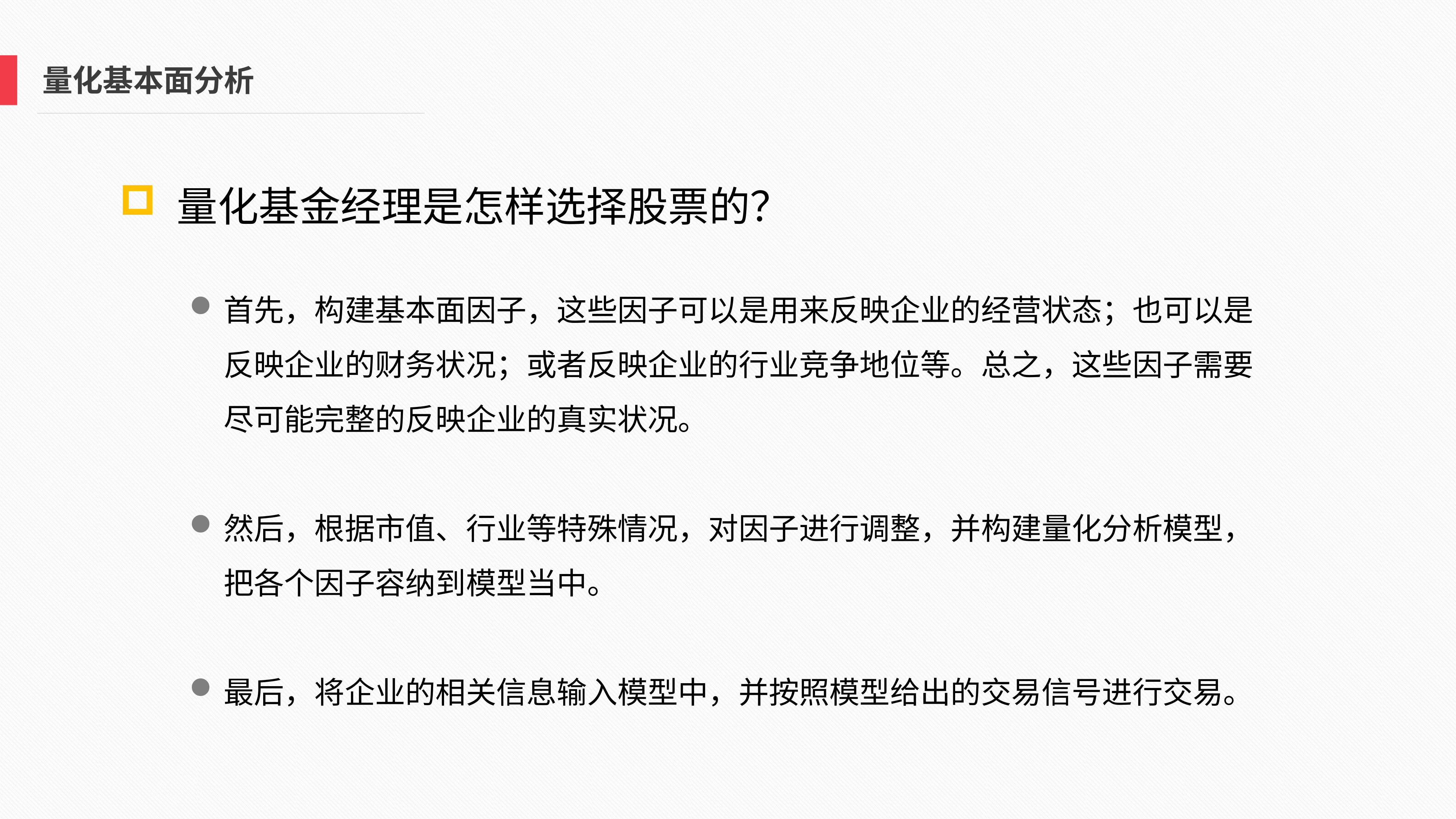

量化基本面分析
 量化基金经理是怎样选择股票的？
首先，构建基本面因子，这些因子可以是用来反映企业的经营状态；也可以是反映企业的财务状况；或者反映企业的行业竞争地位等。总之，这些因子需要尽可能完整的反映企业的真实状况。

然后，根据市值、行业等特殊情况，对因子进行调整，并构建量化分析模型，把各个因子容纳到模型当中。

最后，将企业的相关信息输入模型中，并按照模型给出的交易信号进行交易。